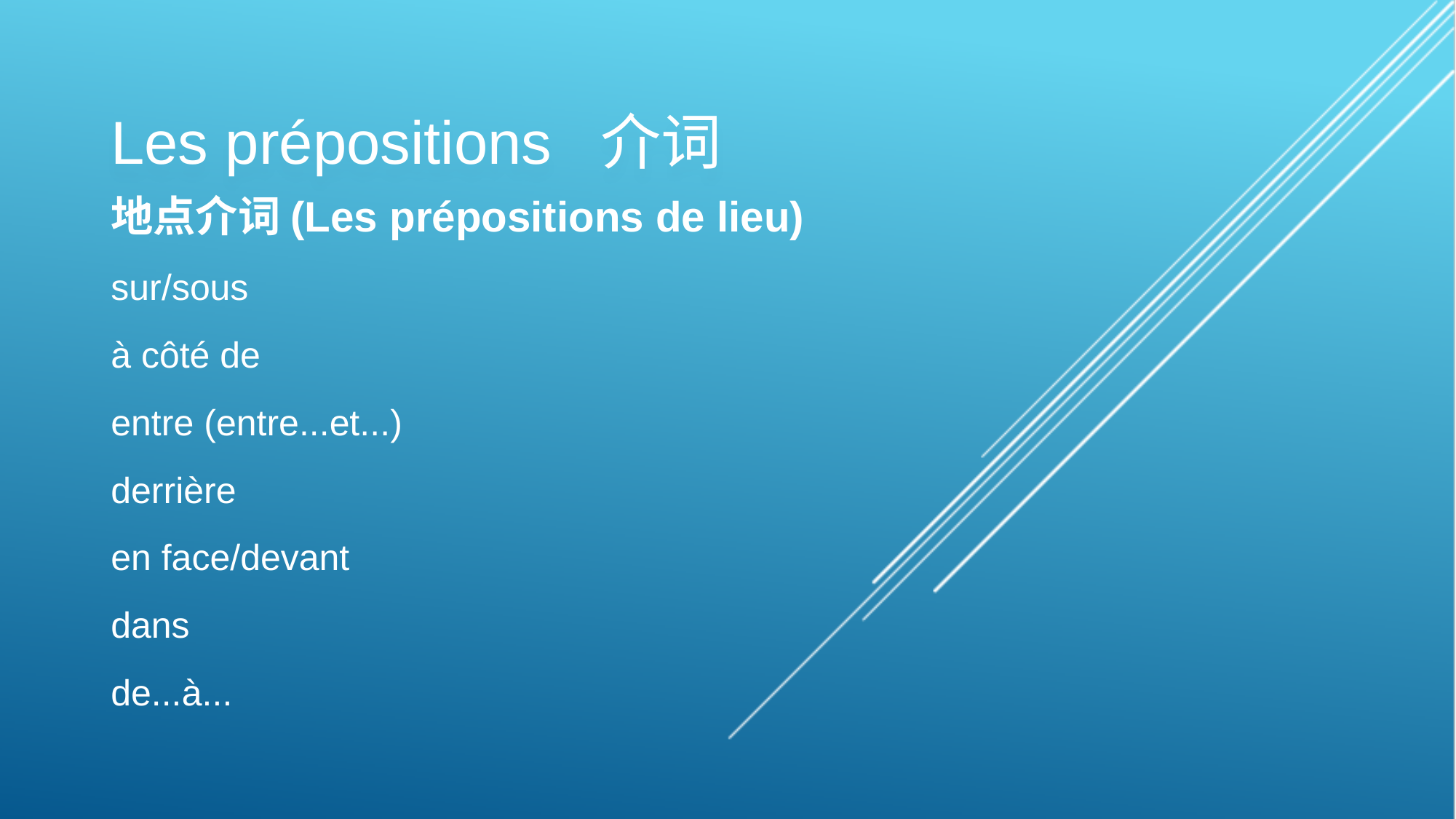

# Les prépositions  介词
地点介词(Les prépositions de lieu)
sur/sous
à côté de
entre (entre...et...)
derrière
en face/devant
dans
de...à...